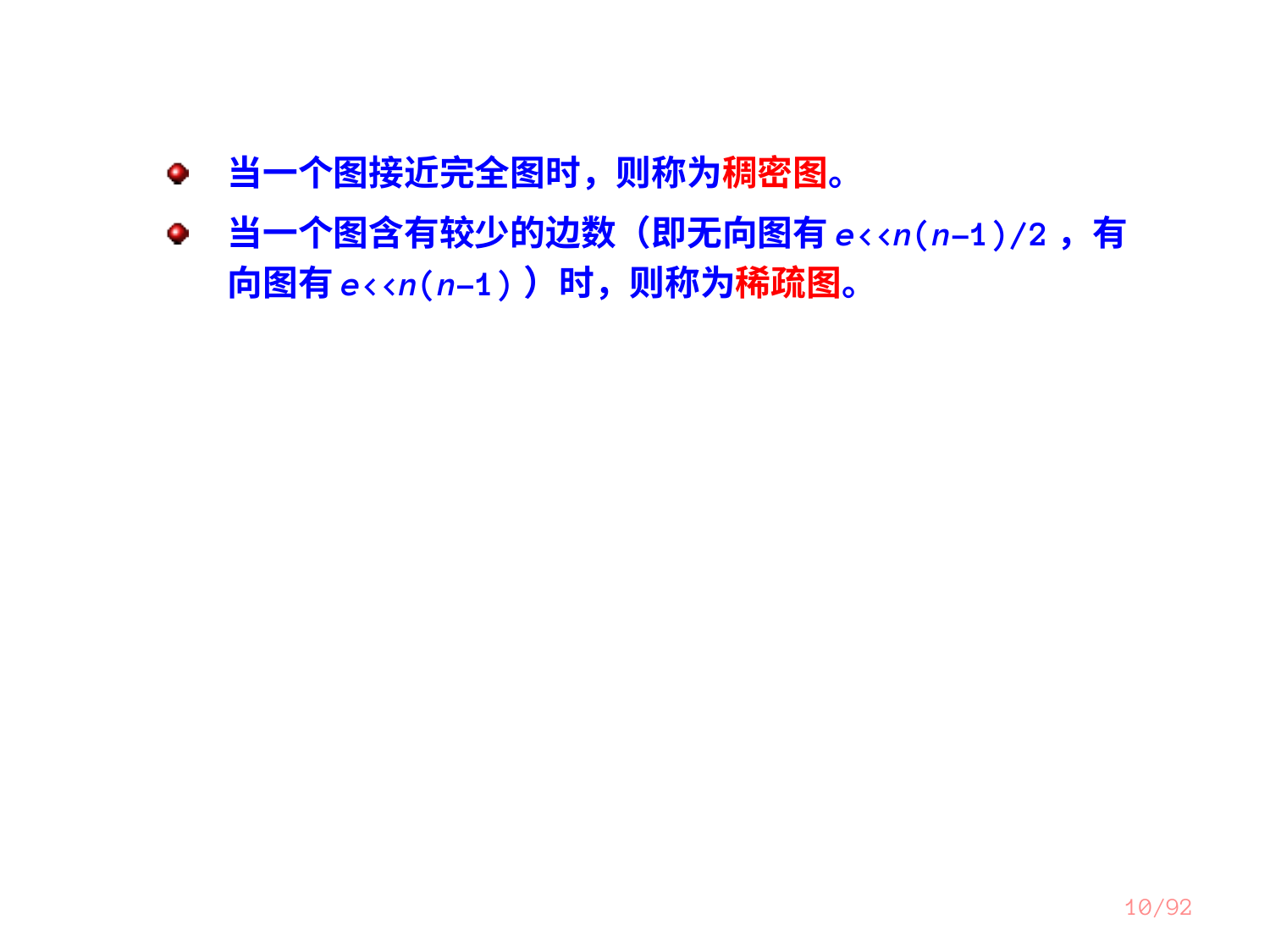

当一个图接近完全图时，则称为稠密图。
当一个图含有较少的边数（即无向图有e<<n(n-1)/2，有向图有e<<n(n-1)）时，则称为稀疏图。
10/92